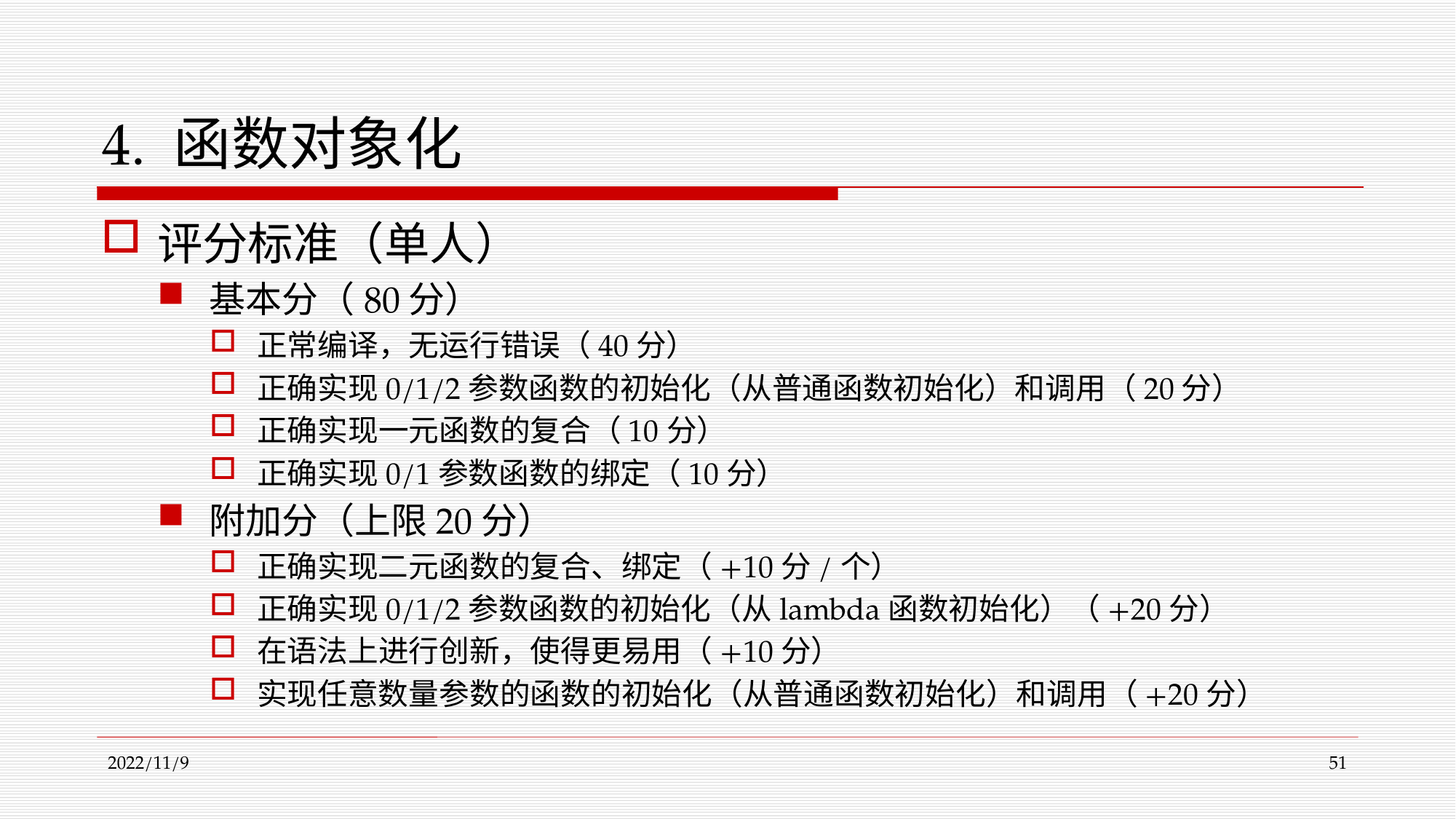

# 4. 函数对象化
评分标准（单人）
基本分（80分）
正常编译，无运行错误（40分）
正确实现0/1/2参数函数的初始化（从普通函数初始化）和调用（20分）
正确实现一元函数的复合（10分）
正确实现0/1参数函数的绑定（10分）
附加分（上限20分）
正确实现二元函数的复合、绑定（+10分/个）
正确实现0/1/2参数函数的初始化（从lambda函数初始化）（+20分）
在语法上进行创新，使得更易用（+10分）
实现任意数量参数的函数的初始化（从普通函数初始化）和调用（+20分）

2022/11/9
51